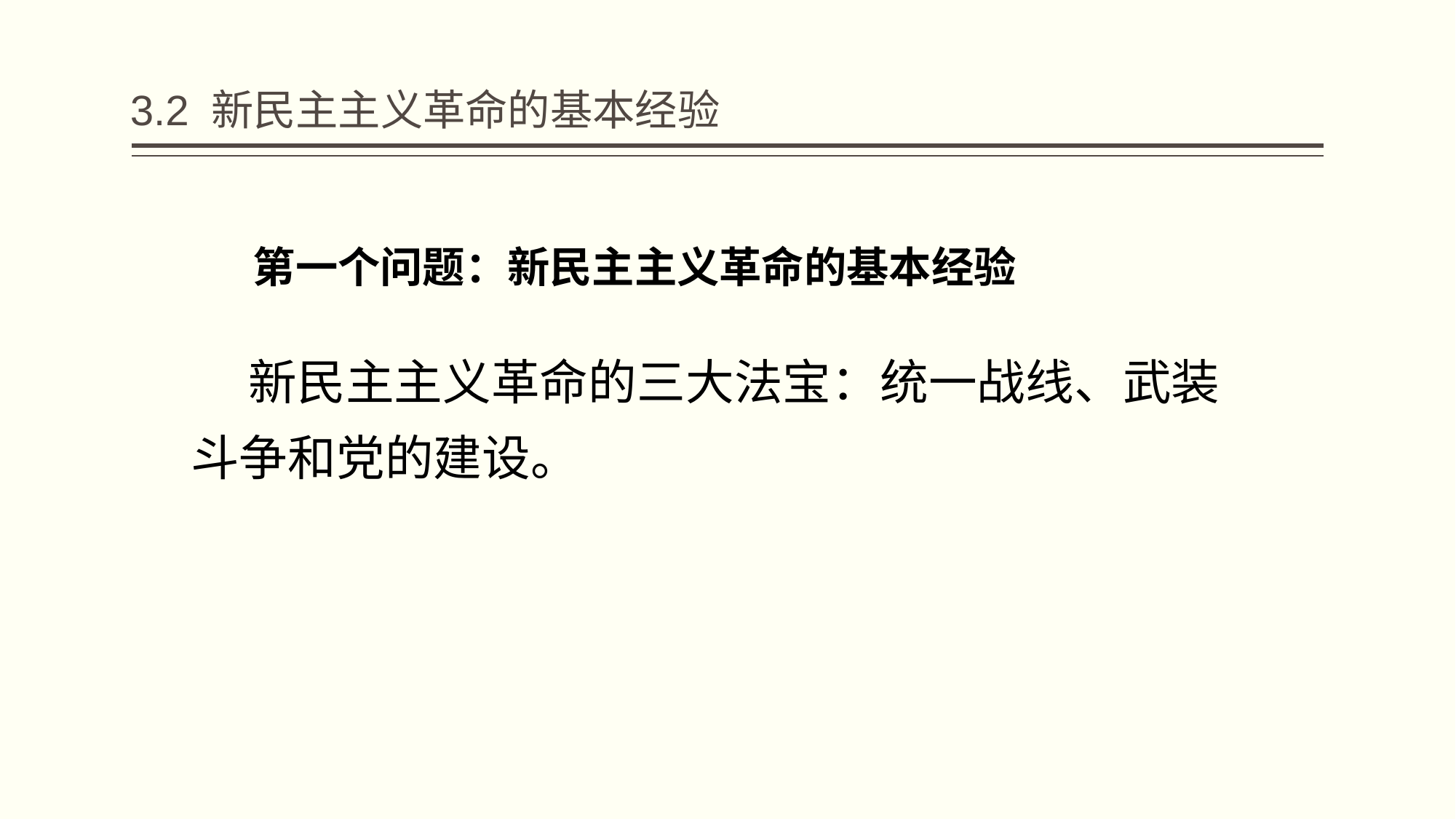

# 3.2 新民主主义革命的基本经验
     第一个问题：新民主主义革命的基本经验
      新民主主义革命的三大法宝：统一战线、武装斗争和党的建设。